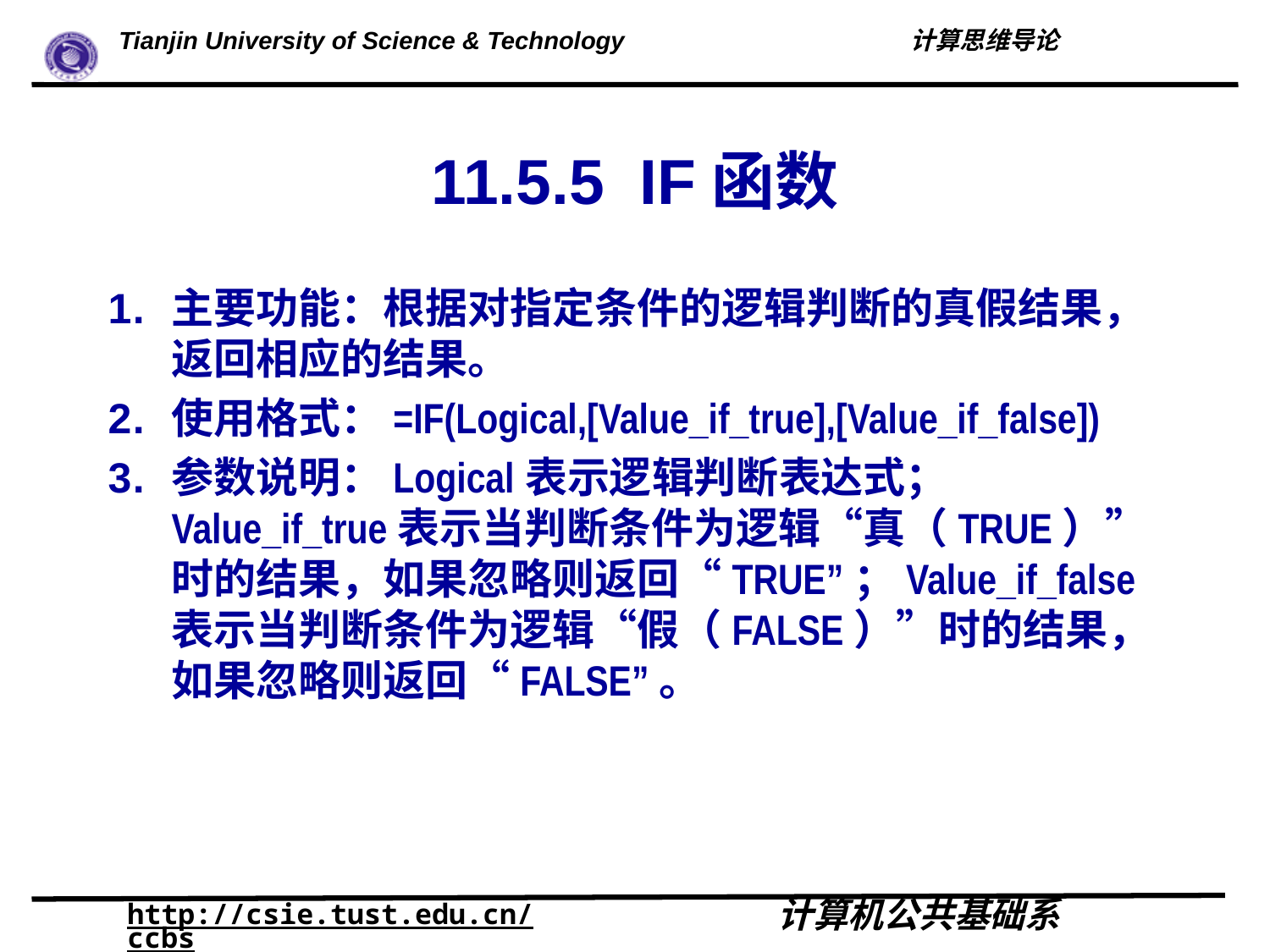

# 11.5.5  IF函数
主要功能：根据对指定条件的逻辑判断的真假结果，返回相应的结果。
使用格式：=IF(Logical,[Value_if_true],[Value_if_false])
参数说明：Logical表示逻辑判断表达式；Value_if_true表示当判断条件为逻辑“真（TRUE）”时的结果，如果忽略则返回“TRUE”；Value_if_false表示当判断条件为逻辑“假（FALSE）”时的结果，如果忽略则返回“FALSE”。